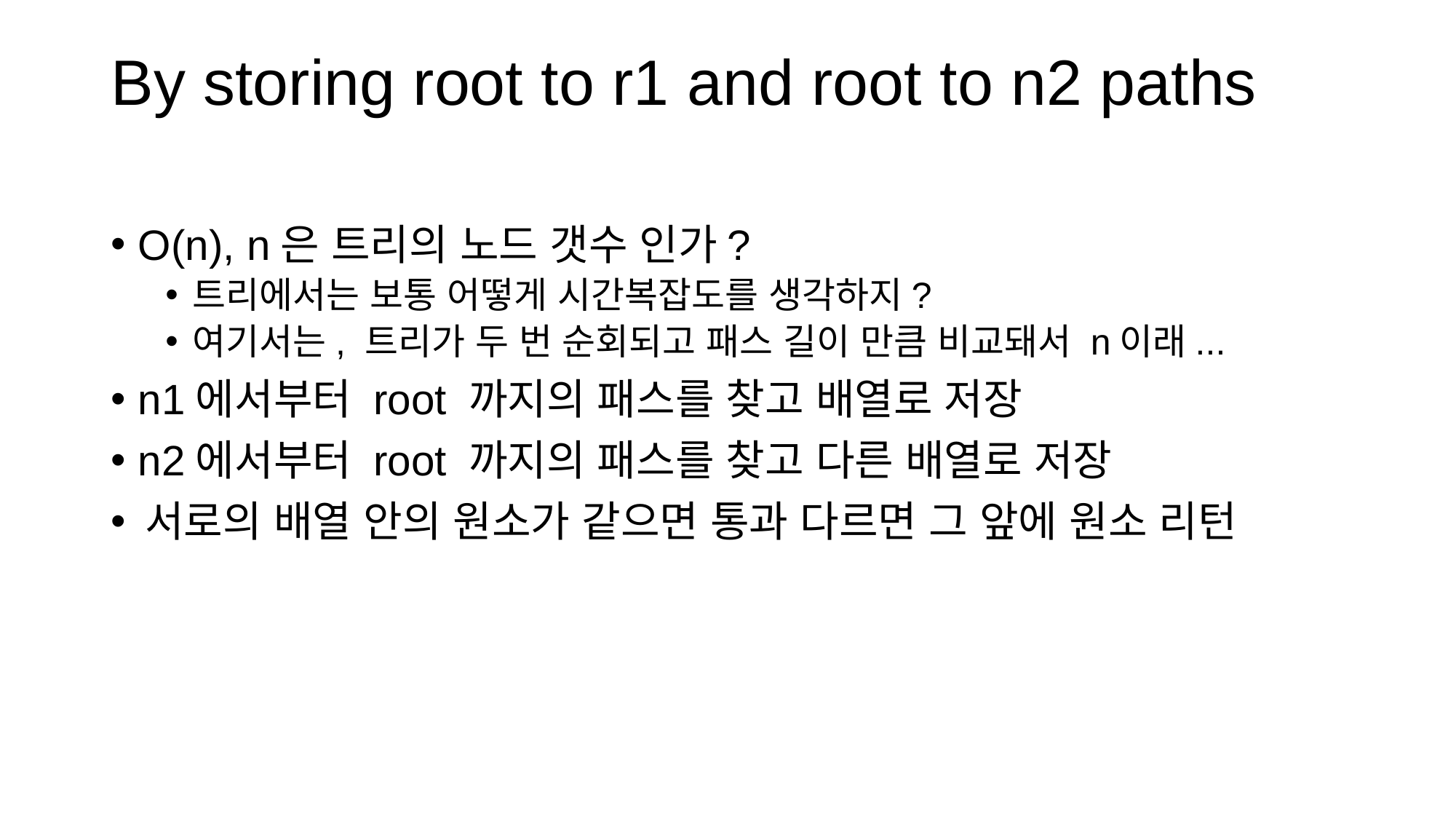

# By storing root to r1 and root to n2 paths
O(n), n은 트리의 노드 갯수 인가?
트리에서는 보통 어떻게 시간복잡도를 생각하지?
여기서는, 트리가 두 번 순회되고 패스 길이 만큼 비교돼서 n이래...
n1에서부터 root 까지의 패스를 찾고 배열로 저장
n2에서부터 root 까지의 패스를 찾고 다른 배열로 저장
서로의 배열 안의 원소가 같으면 통과 다르면 그 앞에 원소 리턴